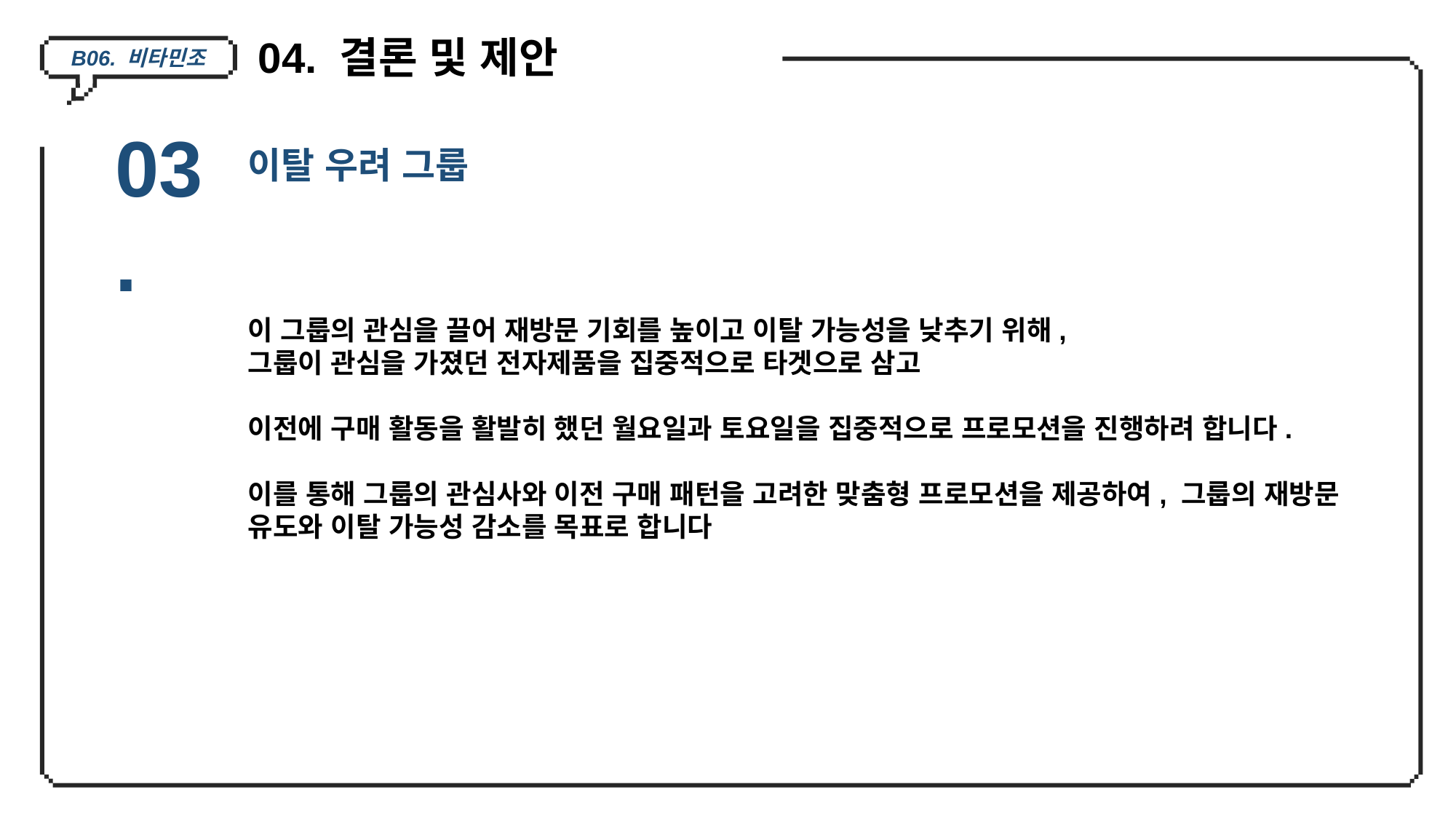

04. 결론 및 제안

B06. 비타민조

03.
이탈 우려 그룹

이 그룹의 관심을 끌어 재방문 기회를 높이고 이탈 가능성을 낮추기 위해,
그룹이 관심을 가졌던 전자제품을 집중적으로 타겟으로 삼고
이전에 구매 활동을 활발히 했던 월요일과 토요일을 집중적으로 프로모션을 진행하려 합니다.
이를 통해 그룹의 관심사와 이전 구매 패턴을 고려한 맞춤형 프로모션을 제공하여, 그룹의 재방문 유도와 이탈 가능성 감소를 목표로 합니다